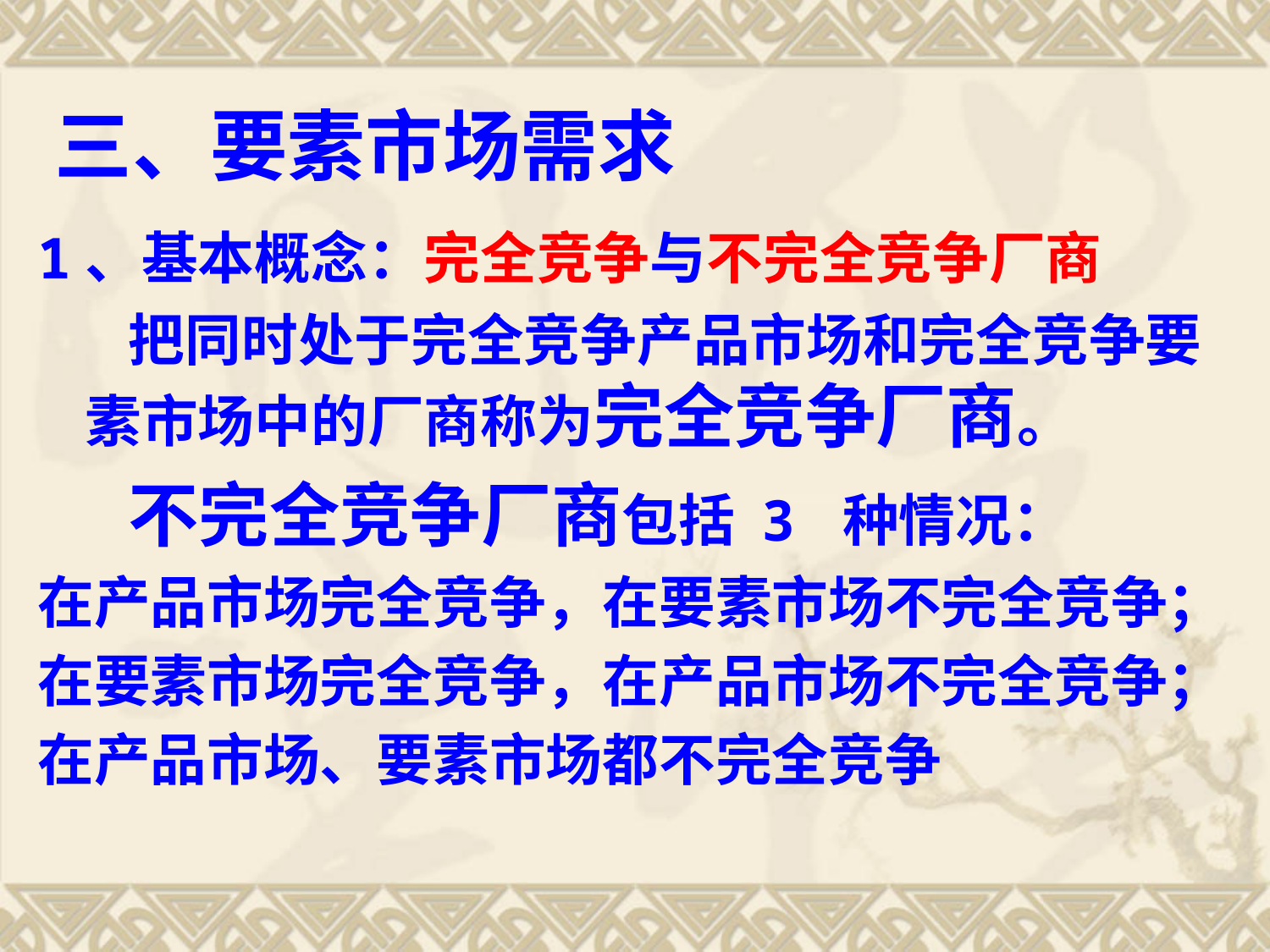

三、要素市场需求
1、基本概念：完全竞争与不完全竞争厂商
      把同时处于完全竞争产品市场和完全竞争要素市场中的厂商称为完全竞争厂商。
      不完全竞争厂商包括 3 种情况：
在产品市场完全竞争，在要素市场不完全竞争；
在要素市场完全竞争，在产品市场不完全竞争；
在产品市场、要素市场都不完全竞争